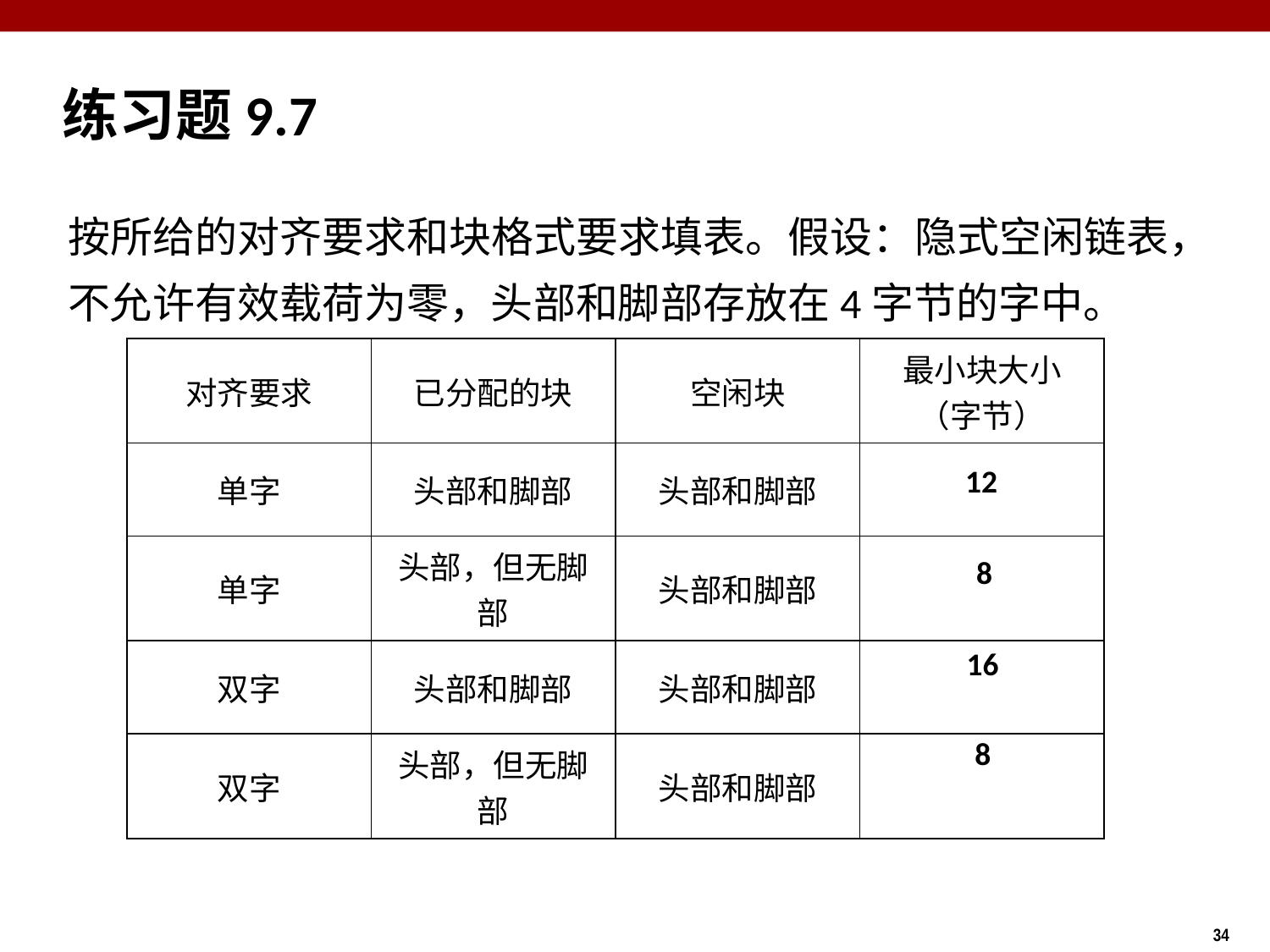

# 练习题9.7
按所给的对齐要求和块格式要求填表。假设：隐式空闲链表，不允许有效载荷为零，头部和脚部存放在4字节的字中。
| 对齐要求 | 已分配的块 | 空闲块 | 最小块大小（字节） |
| --- | --- | --- | --- |
| 单字 | 头部和脚部 | 头部和脚部 |  |
| 单字 | 头部，但无脚部 | 头部和脚部 |  |
| 双字 | 头部和脚部 | 头部和脚部 |  |
| 双字 | 头部，但无脚部 | 头部和脚部 |  |
12
8
16
8